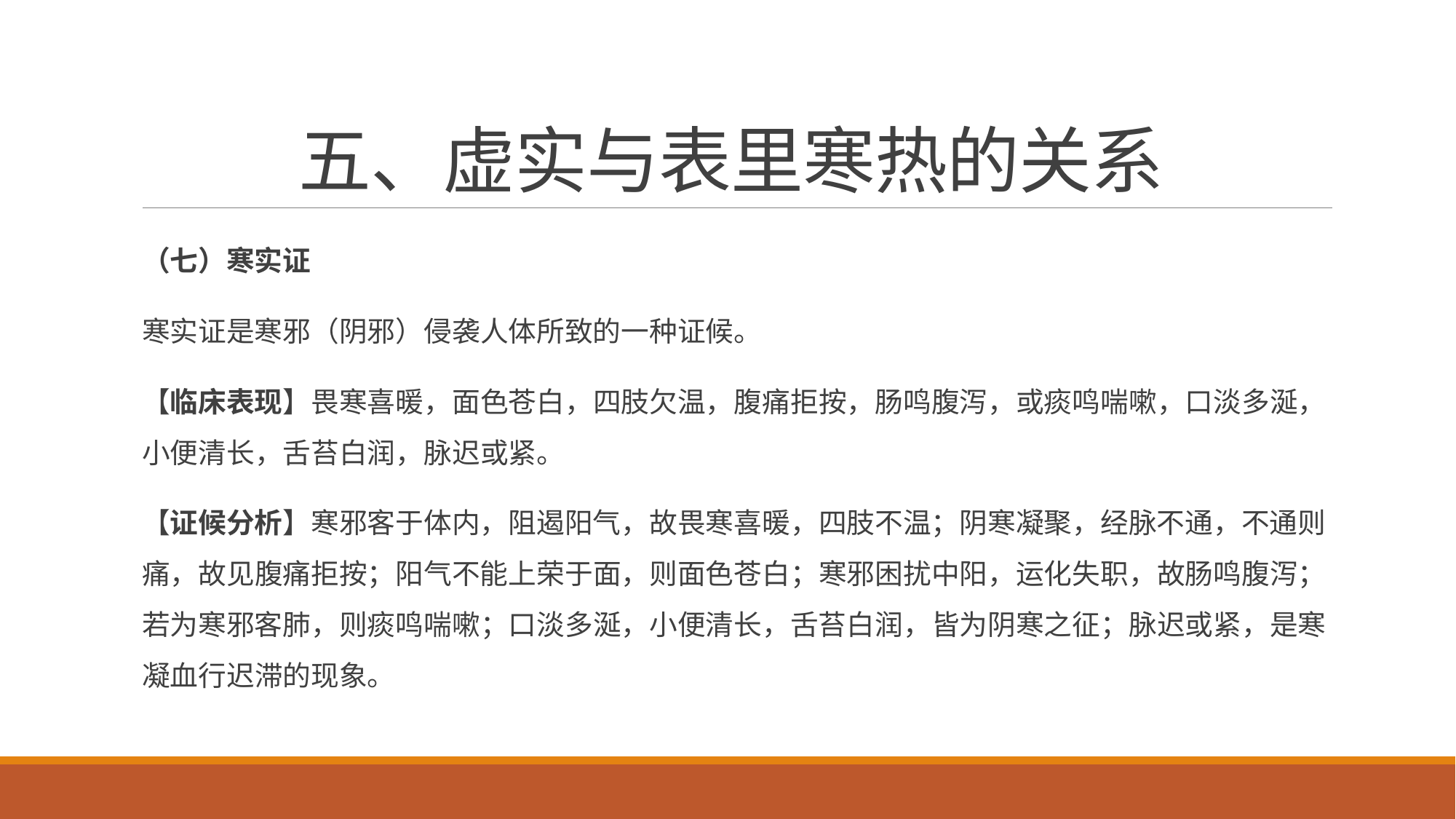

# 五、虚实与表里寒热的关系
（七）寒实证
寒实证是寒邪（阴邪）侵袭人体所致的一种证候。
【临床表现】畏寒喜暖，面色苍白，四肢欠温，腹痛拒按，肠鸣腹泻，或痰鸣喘嗽，口淡多涎，小便清长，舌苔白润，脉迟或紧。
【证候分析】寒邪客于体内，阻遏阳气，故畏寒喜暖，四肢不温；阴寒凝聚，经脉不通，不通则痛，故见腹痛拒按；阳气不能上荣于面，则面色苍白；寒邪困扰中阳，运化失职，故肠鸣腹泻；若为寒邪客肺，则痰鸣喘嗽；口淡多涎，小便清长，舌苔白润，皆为阴寒之征；脉迟或紧，是寒凝血行迟滞的现象。